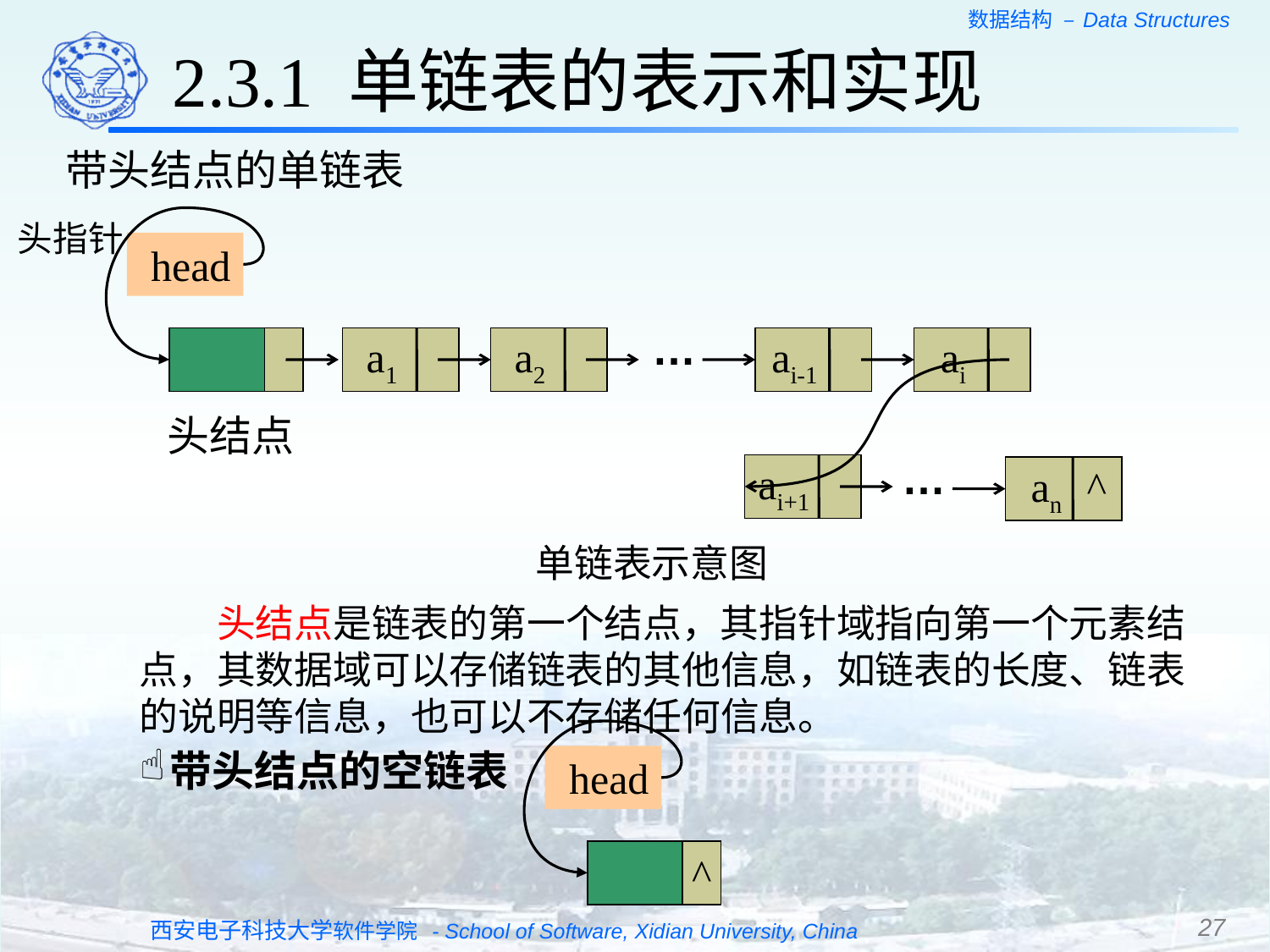

2.3.1 单链表的表示和实现
带头结点的单链表
头指针
head
…

a1

a2

ai-1

ai

…
ai+1

 an    ^

单链表示意图
头结点
　　头结点是链表的第一个结点，其指针域指向第一个元素结点，其数据域可以存储链表的其他信息，如链表的长度、链表的说明等信息，也可以不存储任何信息。
带头结点的空链表
head

^
27